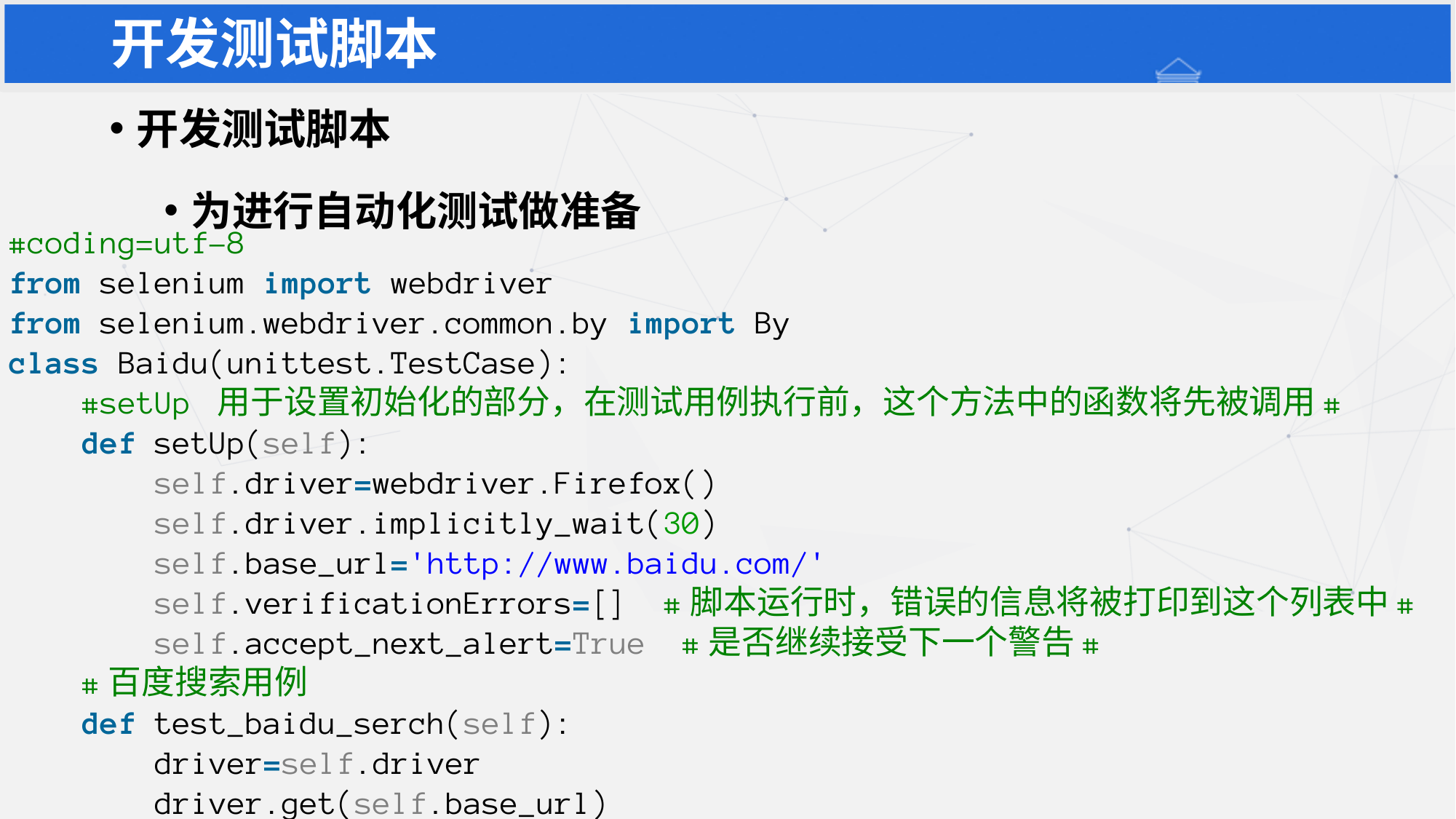

# 开发测试脚本
开发测试脚本
为进行自动化测试做准备

#coding=utf-8
from selenium import webdriver
from selenium.webdriver.common.by import By
class Baidu(unittest.TestCase):
    #setUp 用于设置初始化的部分，在测试用例执行前，这个方法中的函数将先被调用#
    def setUp(self):
        self.driver=webdriver.Firefox()
        self.driver.implicitly_wait(30)
        self.base_url='http://www.baidu.com/'
        self.verificationErrors=[]  #脚本运行时，错误的信息将被打印到这个列表中#
        self.accept_next_alert=True  #是否继续接受下一个警告#
    #百度搜索用例
    def test_baidu_serch(self):
        driver=self.driver
        driver.get(self.base_url)
        driver.find_element_by_id("kw").send_keys("selenium webdriver")
        driver.find_element_by_id("su").click()
        ……